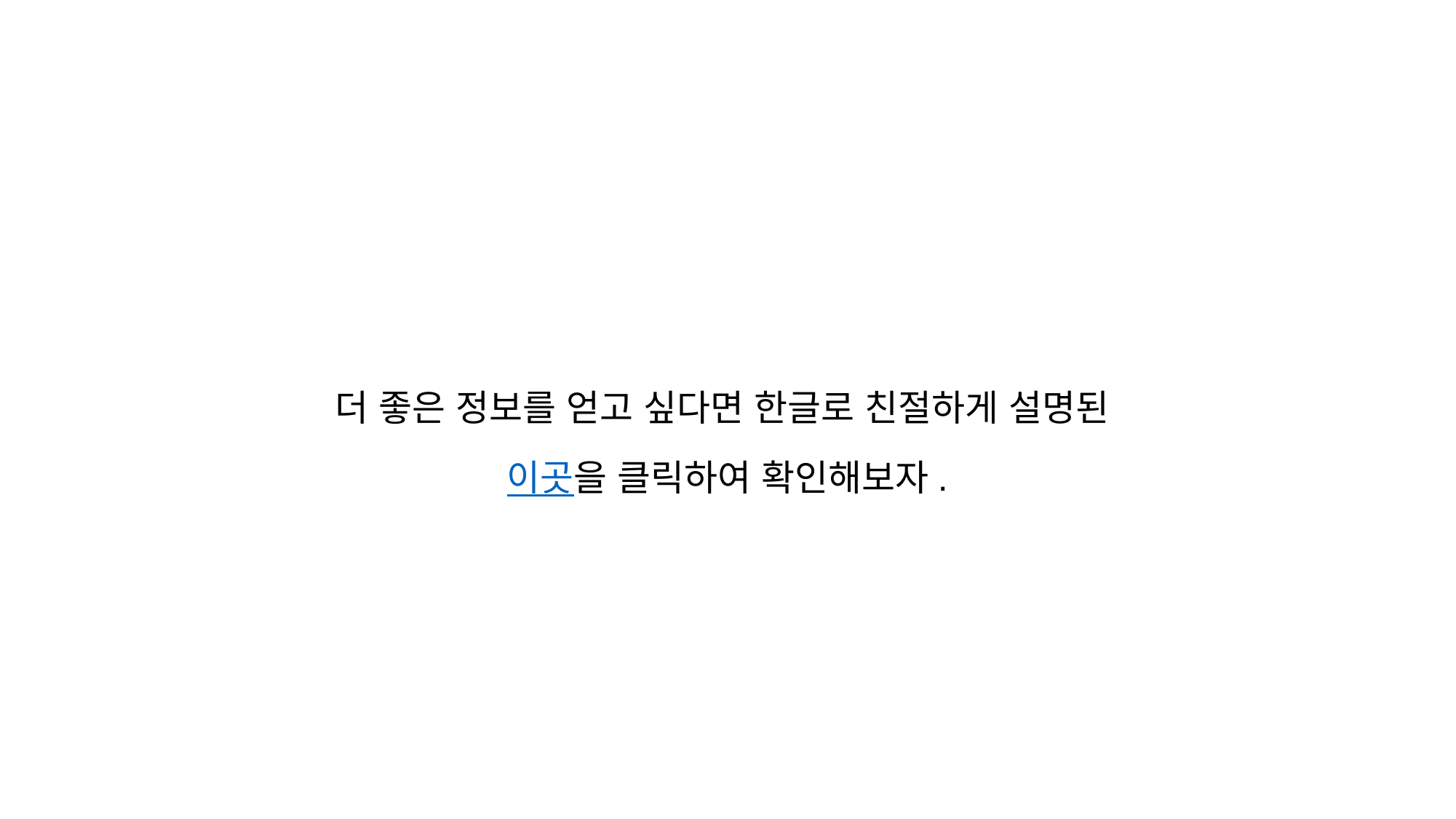

더 좋은 정보를 얻고 싶다면 한글로 친절하게 설명된
이곳을 클릭하여 확인해보자.